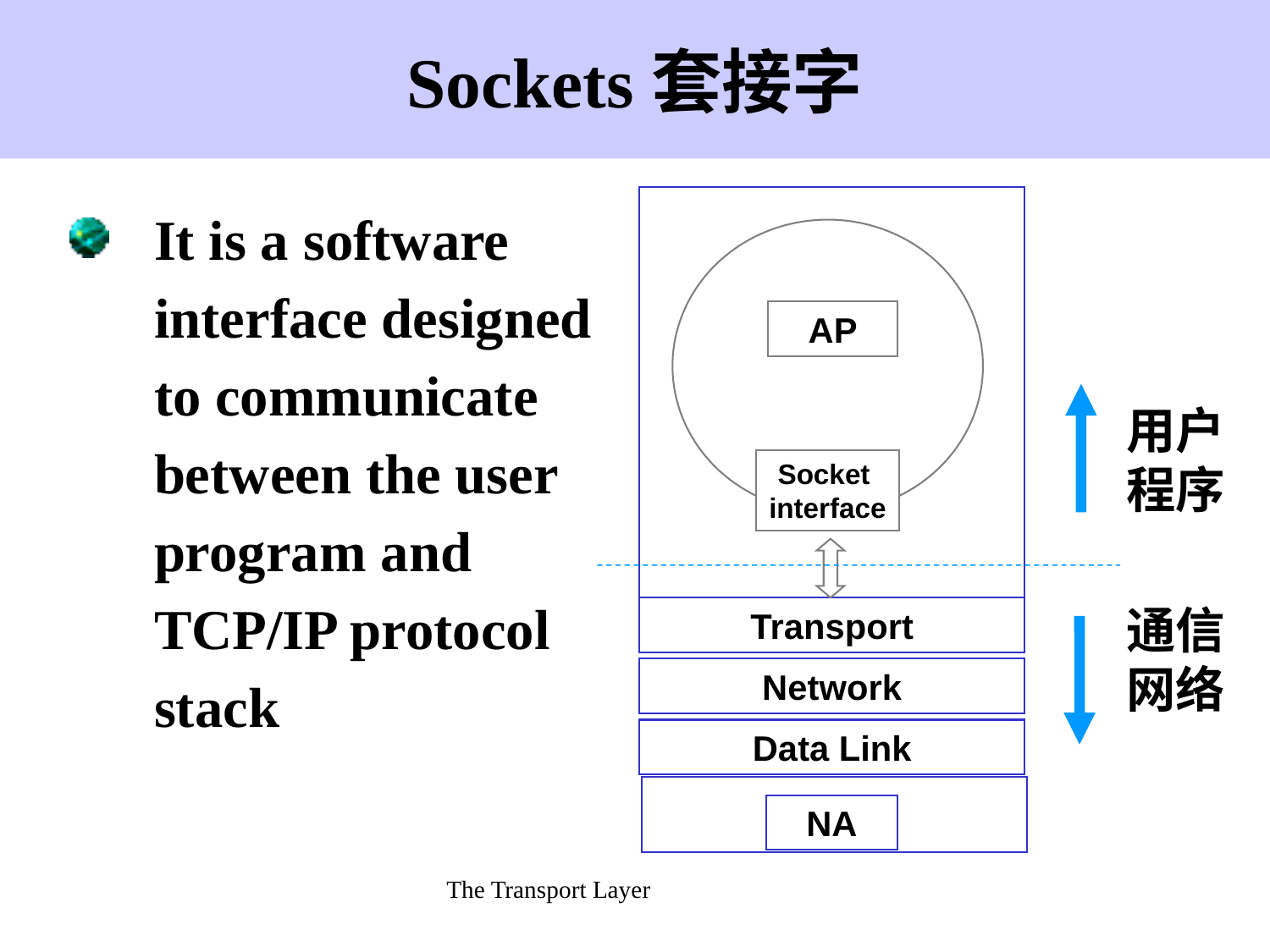

# Sockets套接字
It is a software interface designed to communicate between the user program and TCP/IP protocol stack

AP

用户程序
Socket
interface

通信网络
Transport

Network
Data Link

NA

The Transport Layer
4